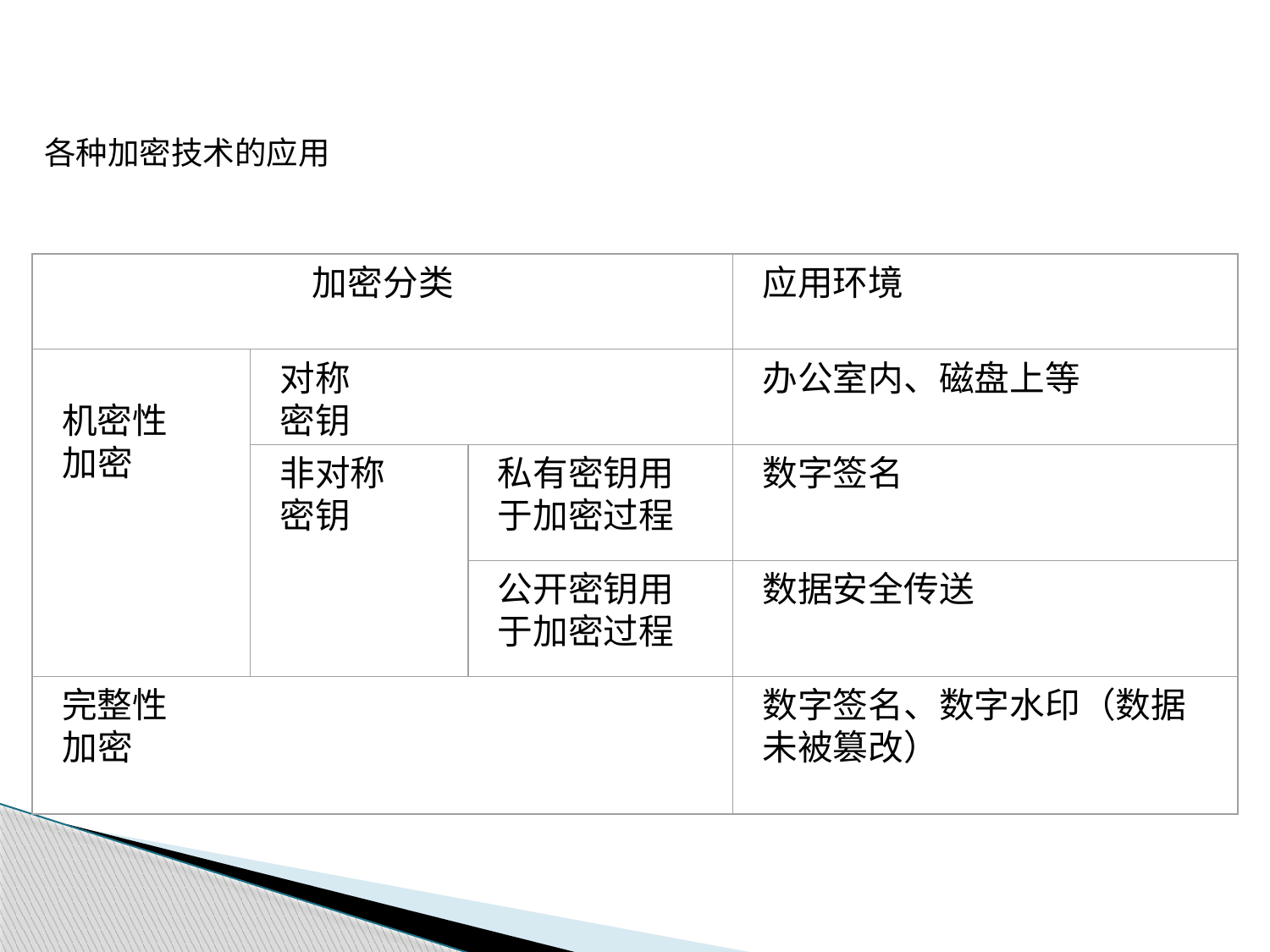

各种加密技术的应用

加密分类

应用环境

机密性
加密

对称
密钥

办公室内、磁盘上等

非对称
密钥

私有密钥用于加密过程

数字签名

公开密钥用于加密过程

数据安全传送

完整性
加密

数字签名、数字水印（数据未被篡改）